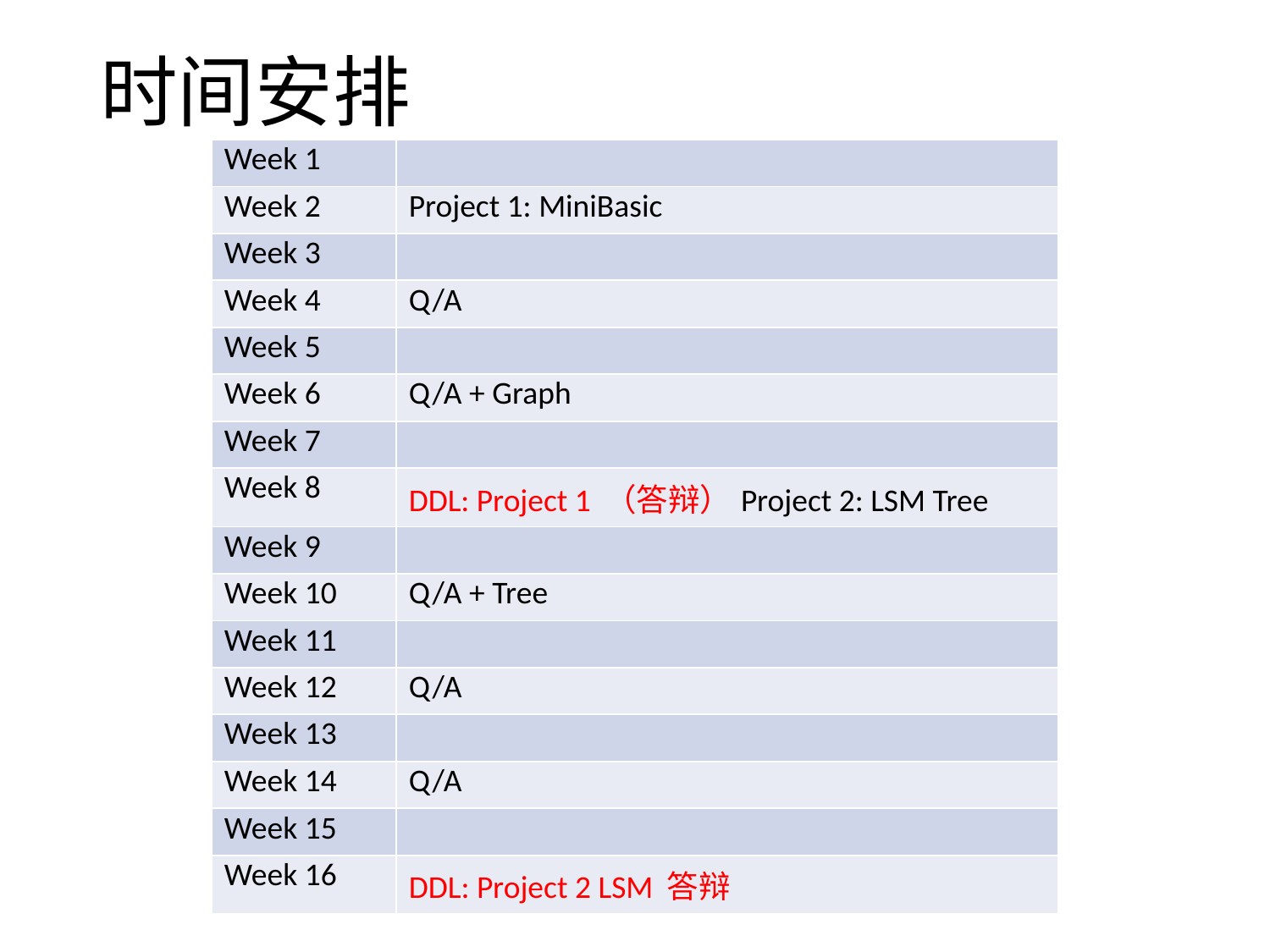

# 时间安排
| Week 1 |  |
| --- | --- |
| Week 2 | Project 1: MiniBasic |
| Week 3 |  |
| Week 4 | Q/A |
| Week 5 |  |
| Week 6 | Q/A + Graph |
| Week 7 |  |
| Week 8 | DDL: Project 1 （答辩）Project 2: LSM Tree |
| Week 9 |  |
| Week 10 | Q/A + Tree |
| Week 11 |  |
| Week 12 | Q/A |
| Week 13 |  |
| Week 14 | Q/A |
| Week 15 |  |
| Week 16 | DDL: Project 2 LSM 答辩 |